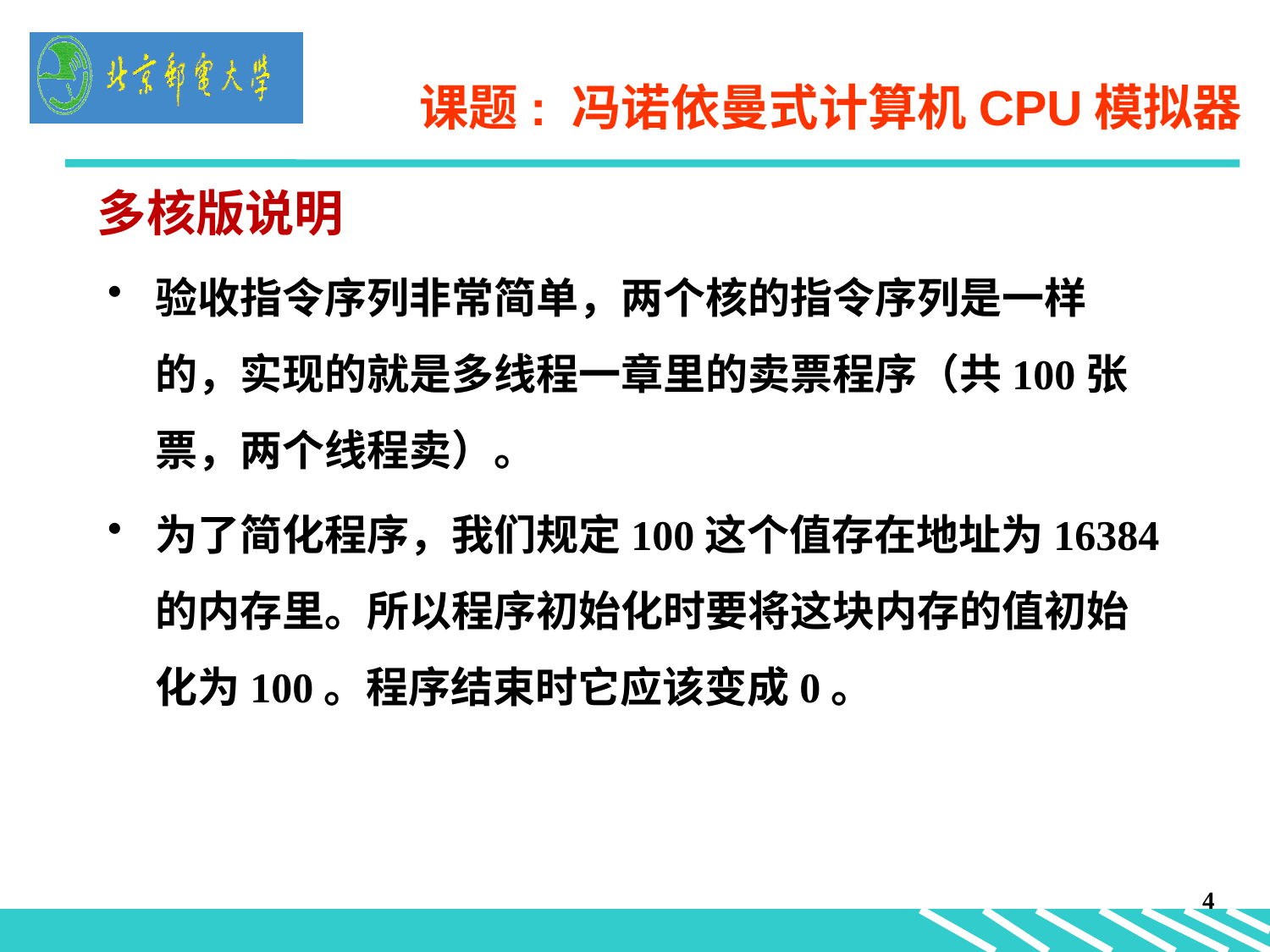

# 课题: 冯诺依曼式计算机CPU模拟器
多核版说明
验收指令序列非常简单，两个核的指令序列是一样的，实现的就是多线程一章里的卖票程序（共100张票，两个线程卖）。
为了简化程序，我们规定100这个值存在地址为16384的内存里。所以程序初始化时要将这块内存的值初始化为100。程序结束时它应该变成0。
4